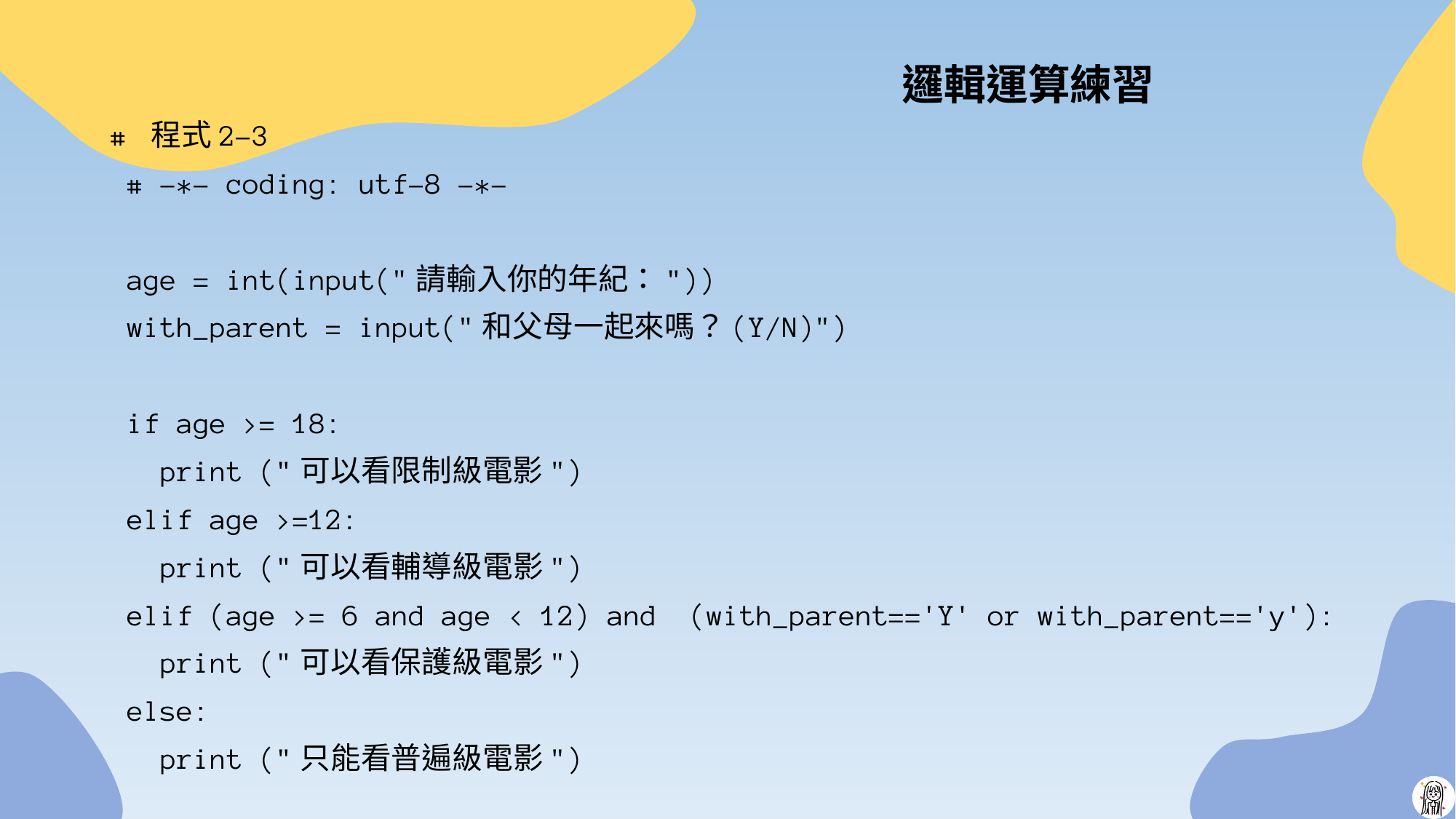

# 邏輯運算練習
# 程式2-3
 # -*- coding: utf-8 -*-

 age = int(input("請輸入你的年紀："))
 with_parent = input("和父母一起來嗎？(Y/N)")

 if age >= 18:
   print ("可以看限制級電影")
 elif age >=12:
   print ("可以看輔導級電影")
 elif (age >= 6 and age < 12) and  (with_parent=='Y' or with_parent=='y'):
   print ("可以看保護級電影")
 else:
   print ("只能看普遍級電影")
38